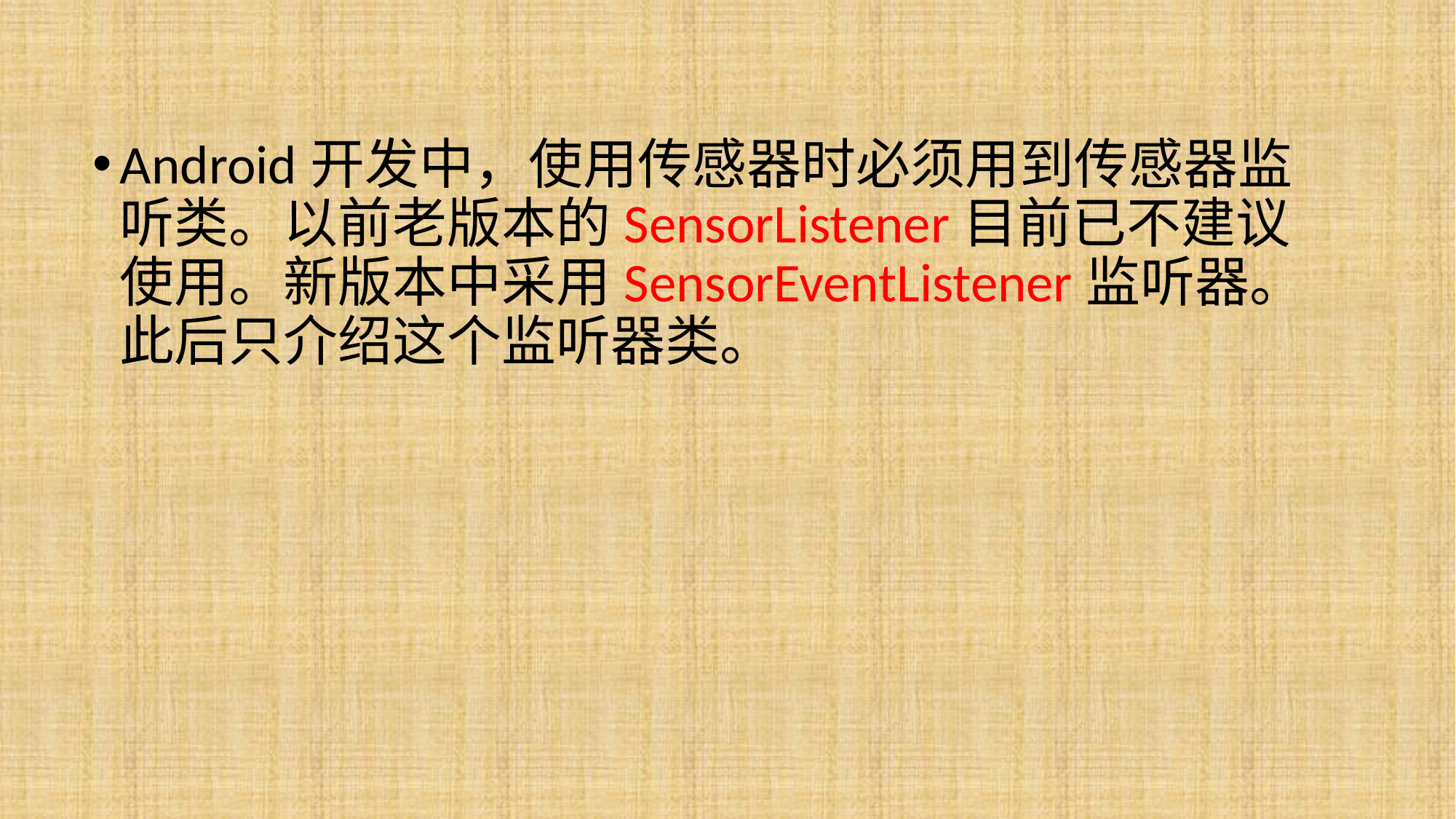

Android开发中，使用传感器时必须用到传感器监听类。以前老版本的SensorListener目前已不建议使用。新版本中采用SensorEventListener监听器。此后只介绍这个监听器类。